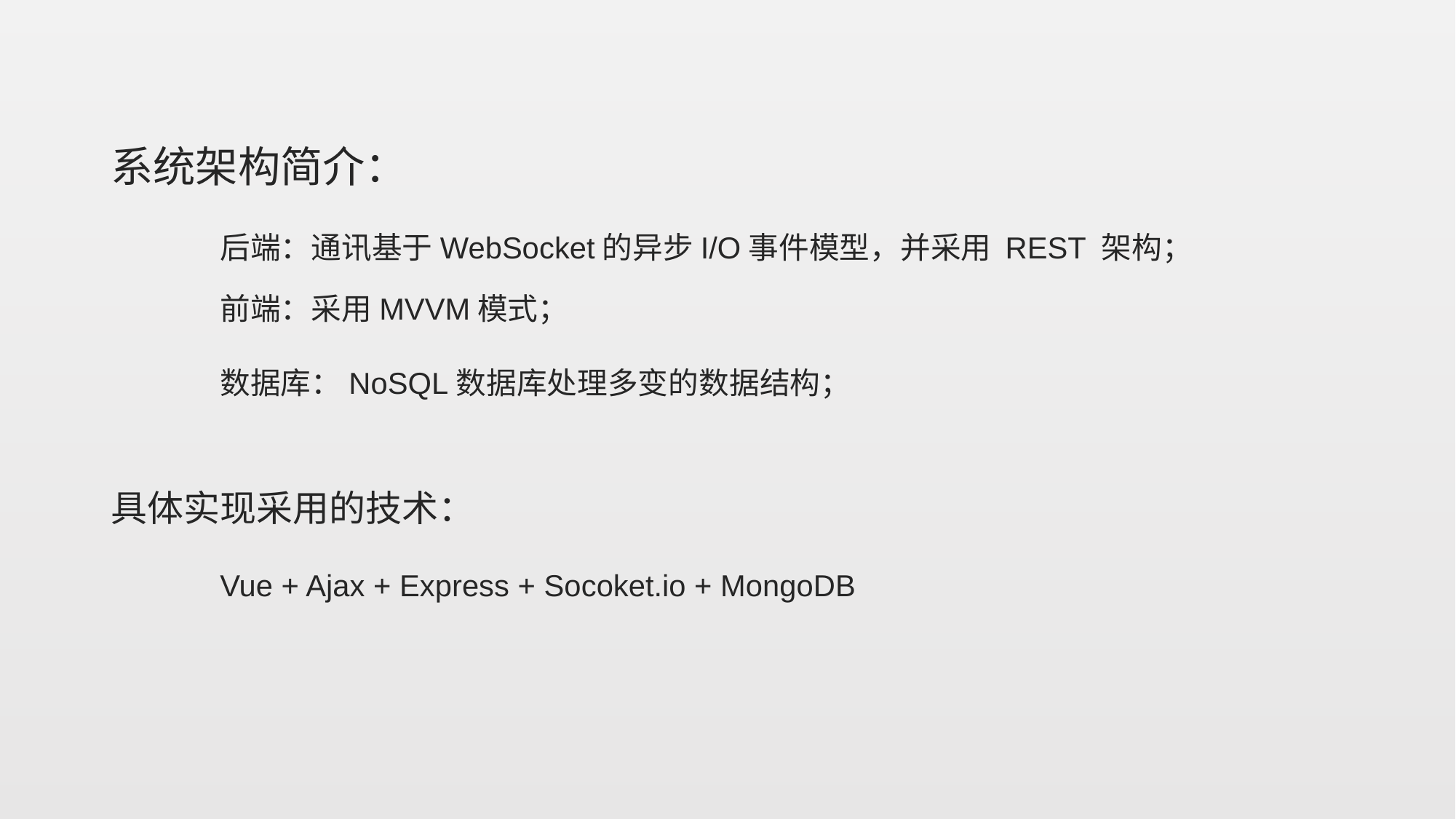

系统架构简介：
	后端：通讯基于WebSocket的异步I/O事件模型，并采用 REST 架构；
	前端：采用MVVM模式；
	数据库：NoSQL数据库处理多变的数据结构；

具体实现采用的技术：
	Vue + Ajax + Express + Socoket.io + MongoDB